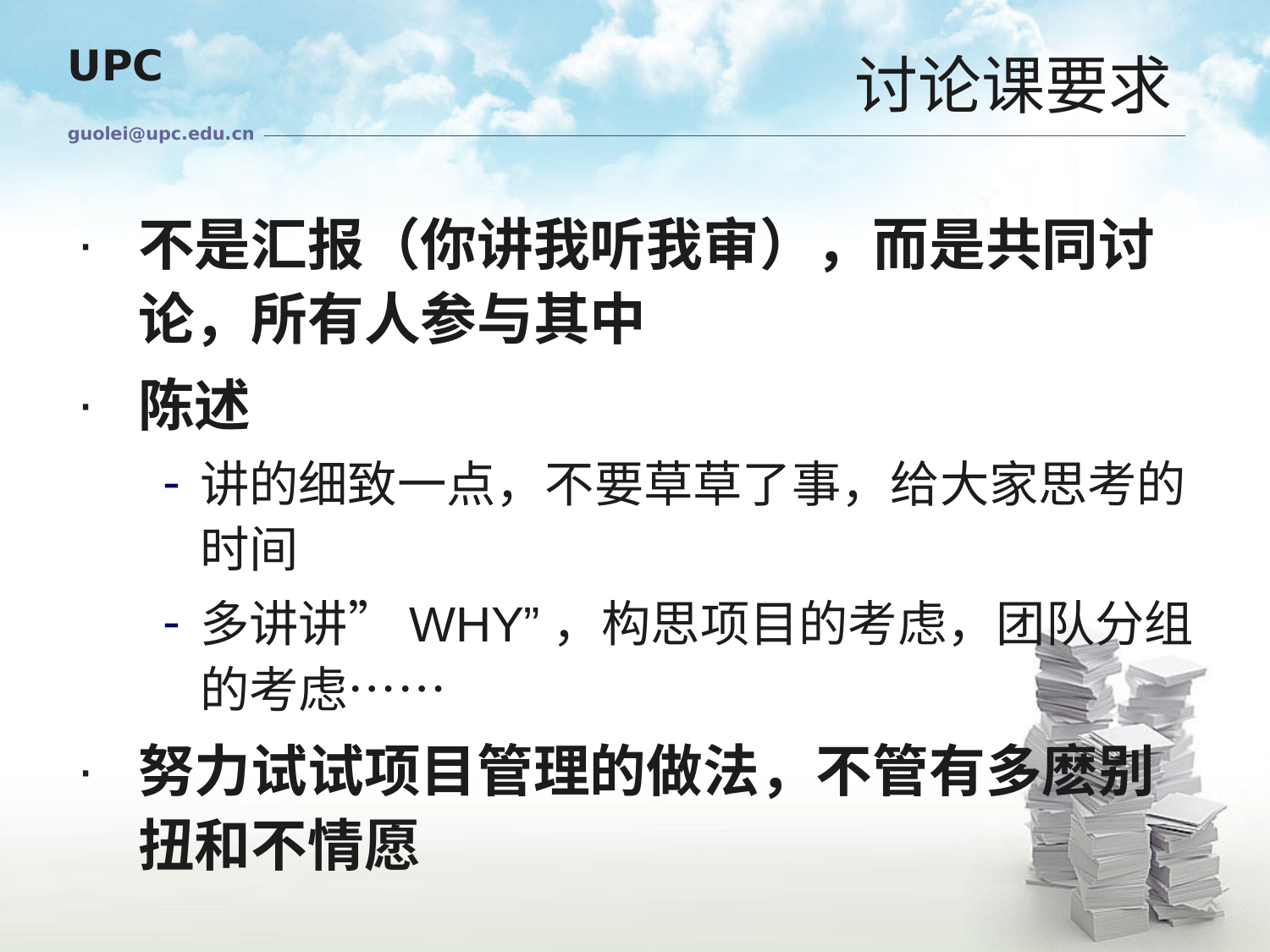

# 讨论课要求
guolei@upc.edu.cn
不是汇报（你讲我听我审），而是共同讨论，所有人参与其中
陈述
讲的细致一点，不要草草了事，给大家思考的时间
多讲讲”WHY”，构思项目的考虑，团队分组的考虑……
努力试试项目管理的做法，不管有多麽别扭和不情愿